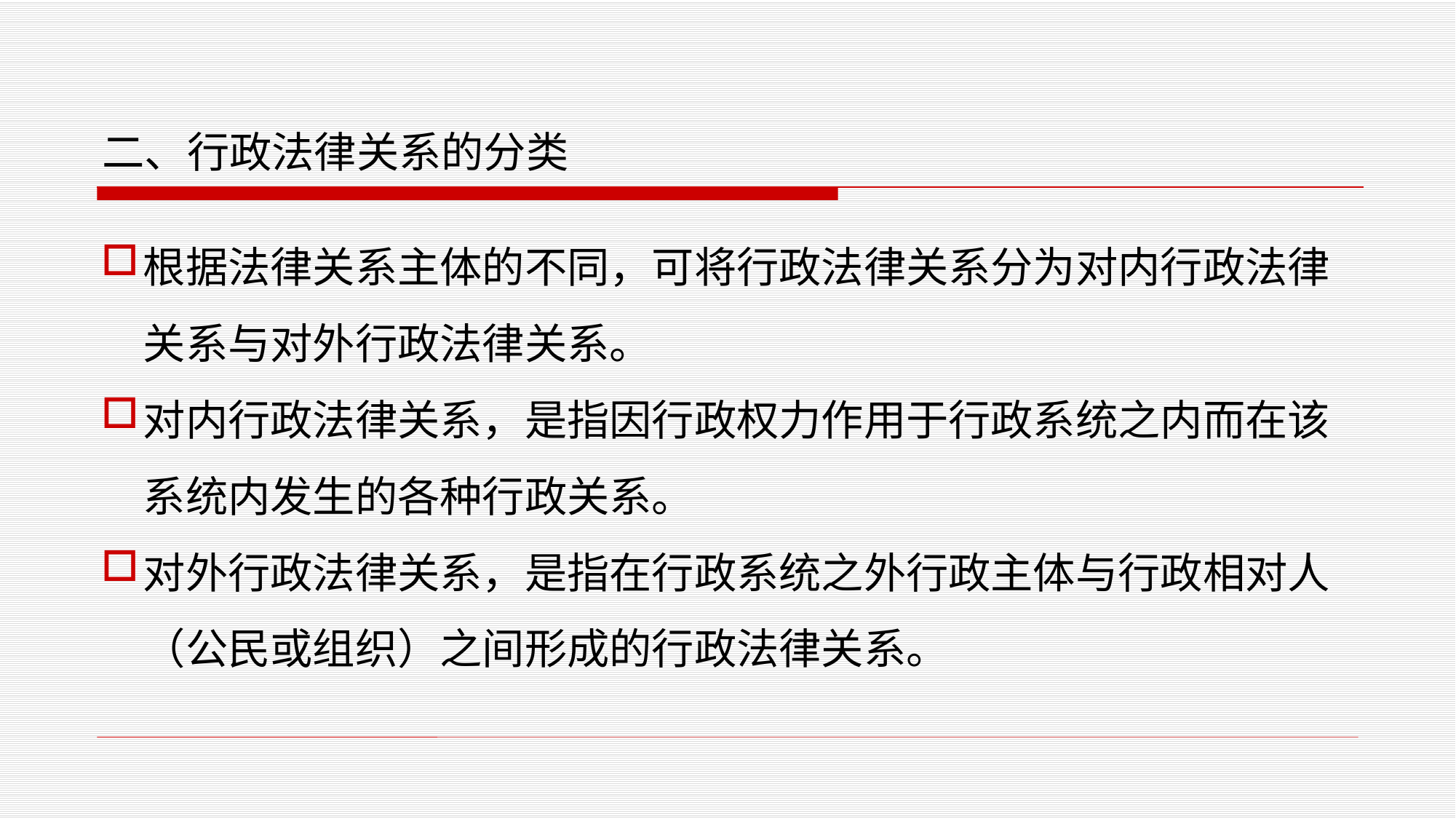

# 二、行政法律关系的分类
根据法律关系主体的不同，可将行政法律关系分为对内行政法律关系与对外行政法律关系。
对内行政法律关系，是指因行政权力作用于行政系统之内而在该系统内发生的各种行政关系。
对外行政法律关系，是指在行政系统之外行政主体与行政相对人（公民或组织）之间形成的行政法律关系。